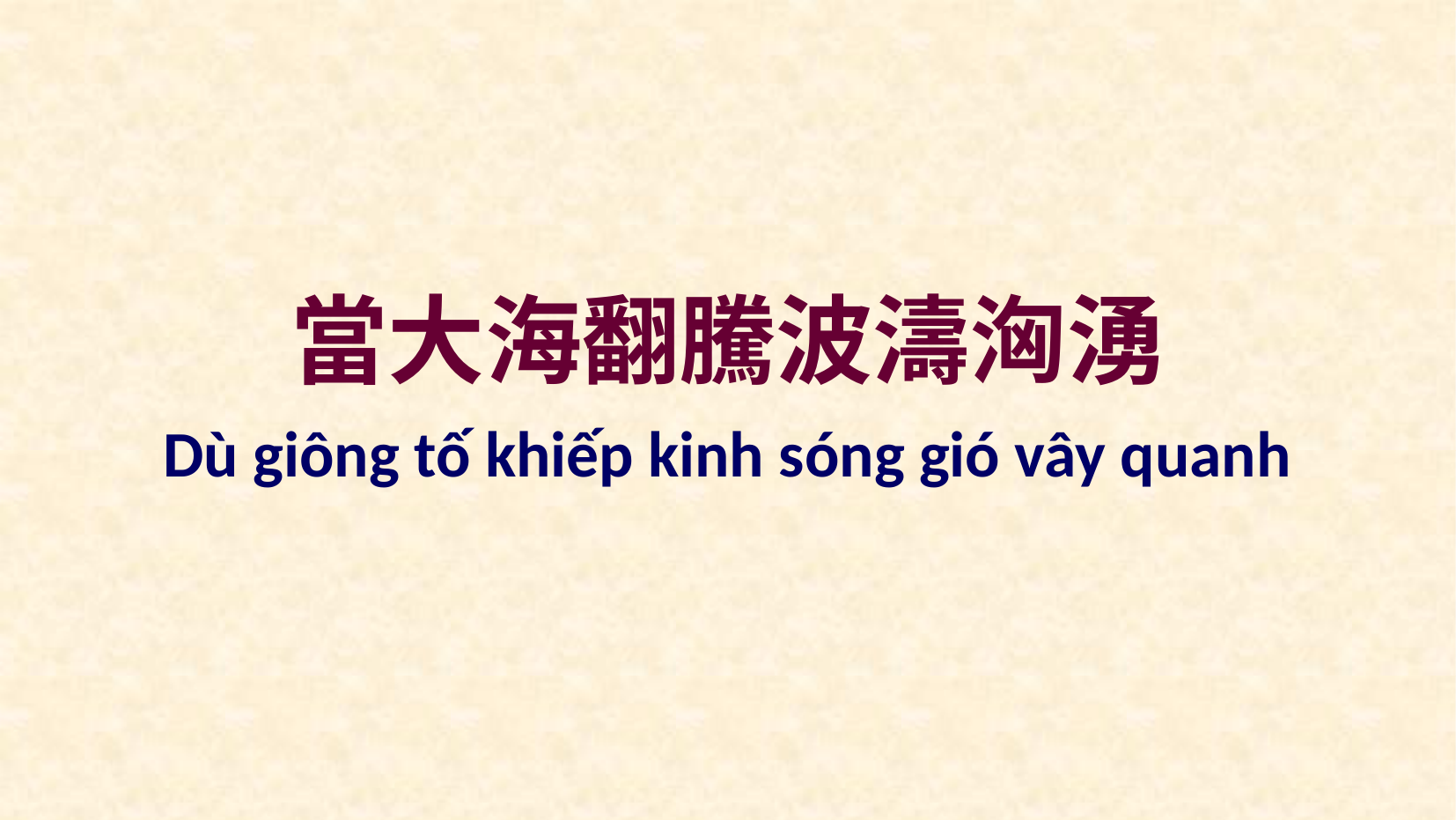

當大海翻騰波濤洶湧
Dù giông tố khiếp kinh sóng gió vây quanh